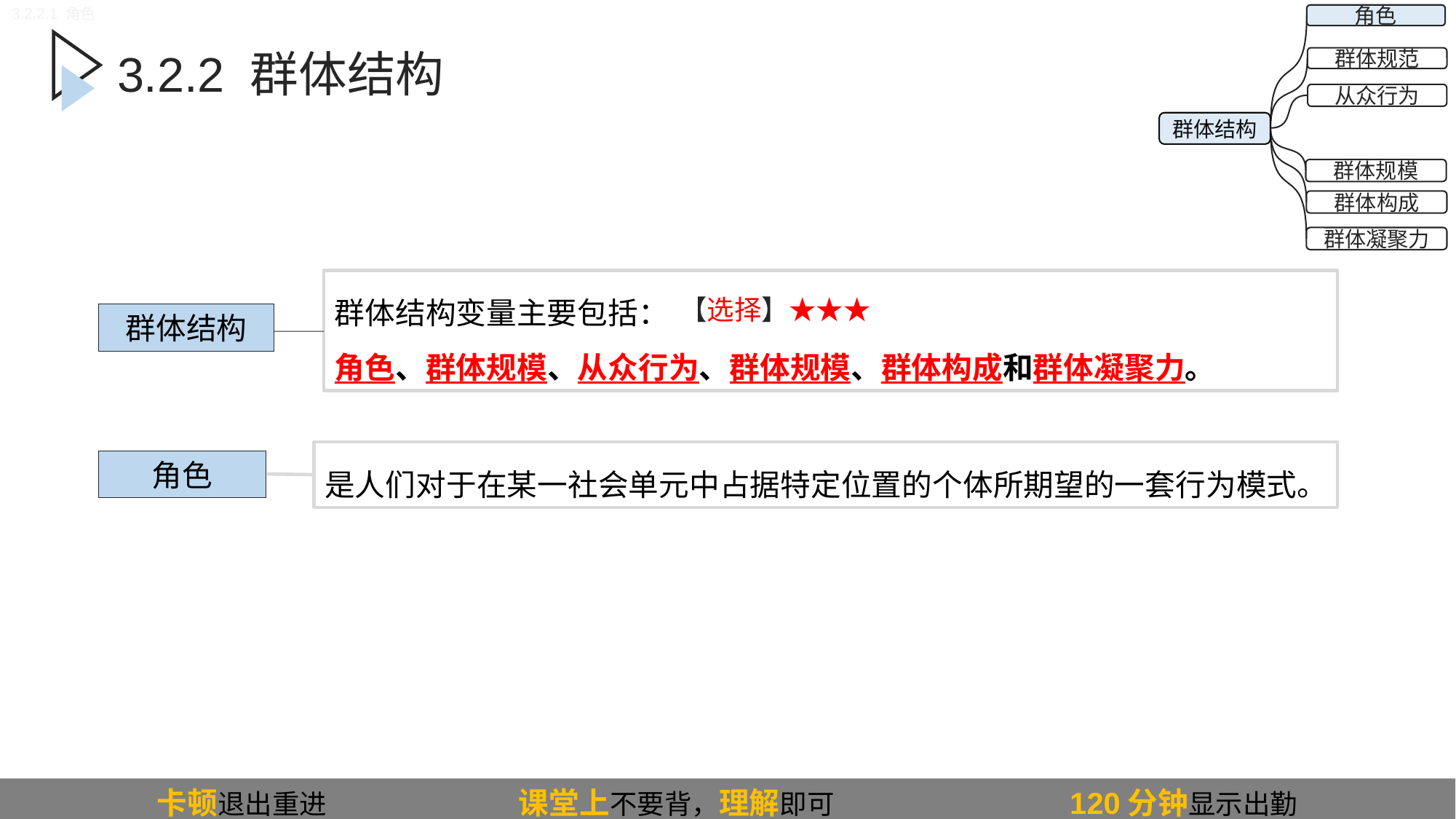

3.2.2.1 角色
角色
群体规范
从众行为
群体规模
群体构成
群体凝聚力
群体结构
3.2.2 群体结构
群体结构变量主要包括：
角色、群体规模、从众行为、群体规模、群体构成和群体凝聚力。
群体结构
【选择】★★★
是人们对于在某一社会单元中占据特定位置的个体所期望的一套行为模式。
角色